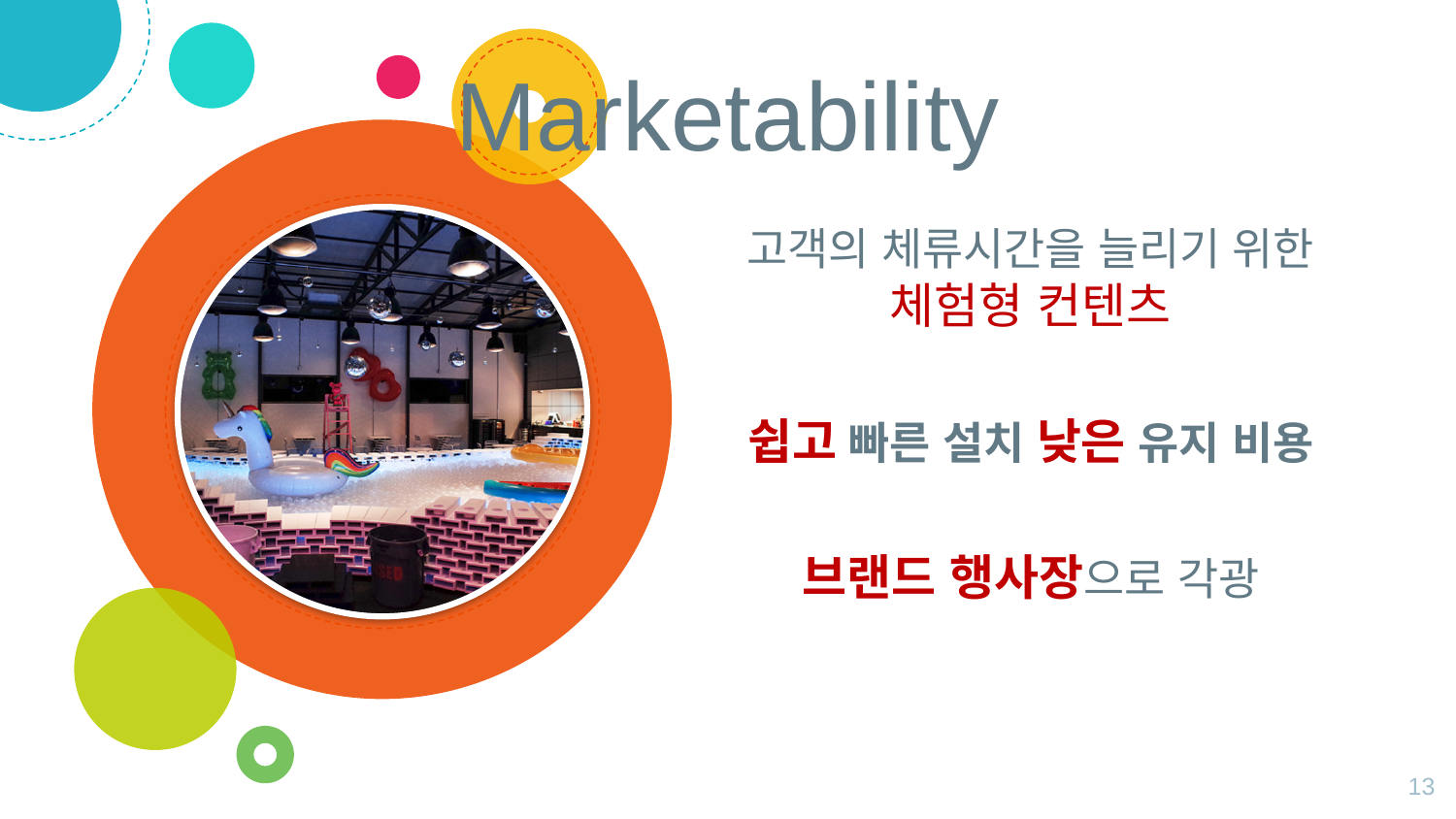

Marketability

고객의 체류시간을 늘리기 위한 체험형 컨텐츠

쉽고 빠른 설치 낮은 유지 비용

브랜드 행사장으로 각광

13